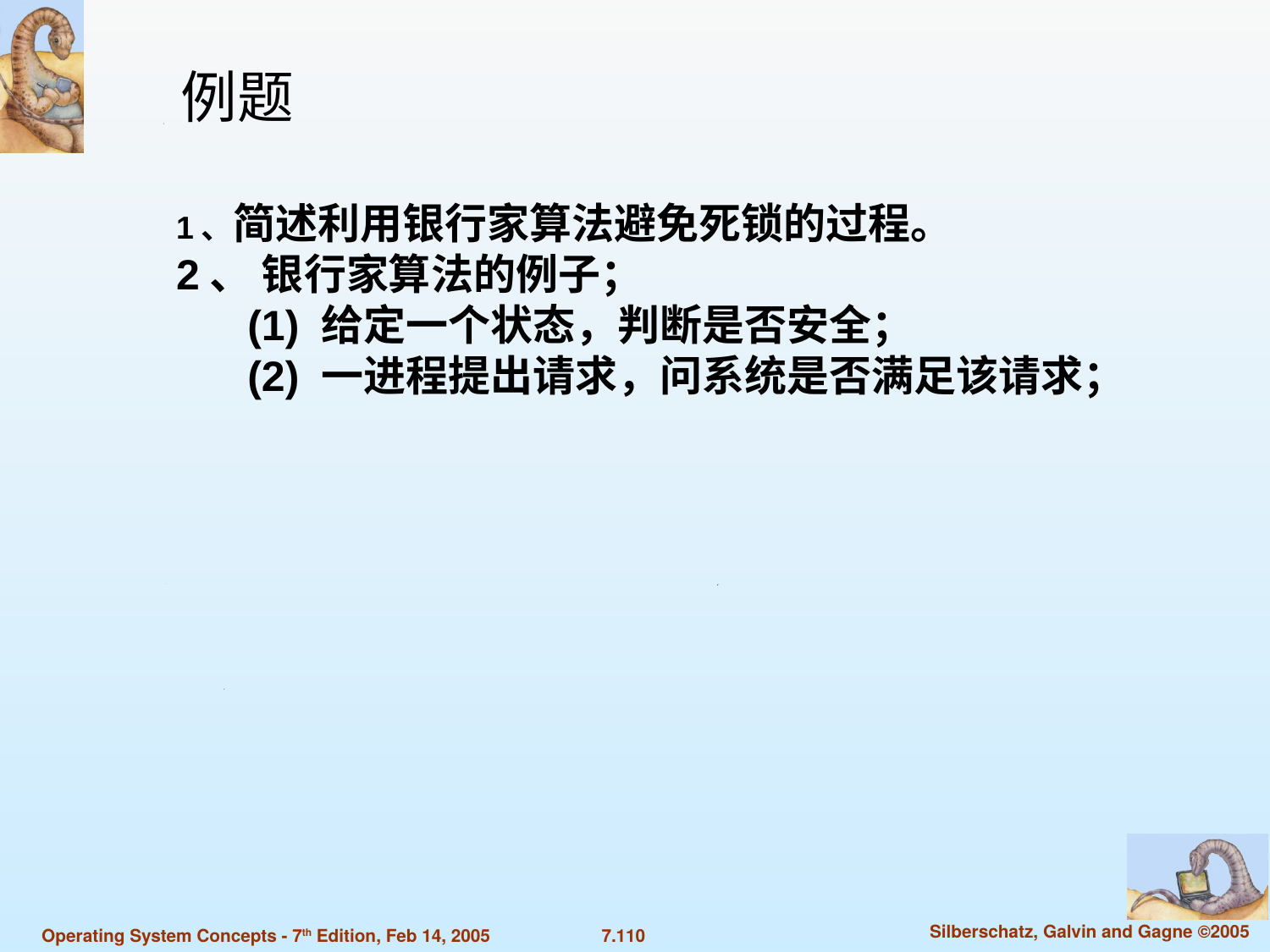

例题
1、简述利用银行家算法避免死锁的过程。
2、 银行家算法的例子；
      (1) 给定一个状态，判断是否安全；
      (2) 一进程提出请求，问系统是否满足该请求；